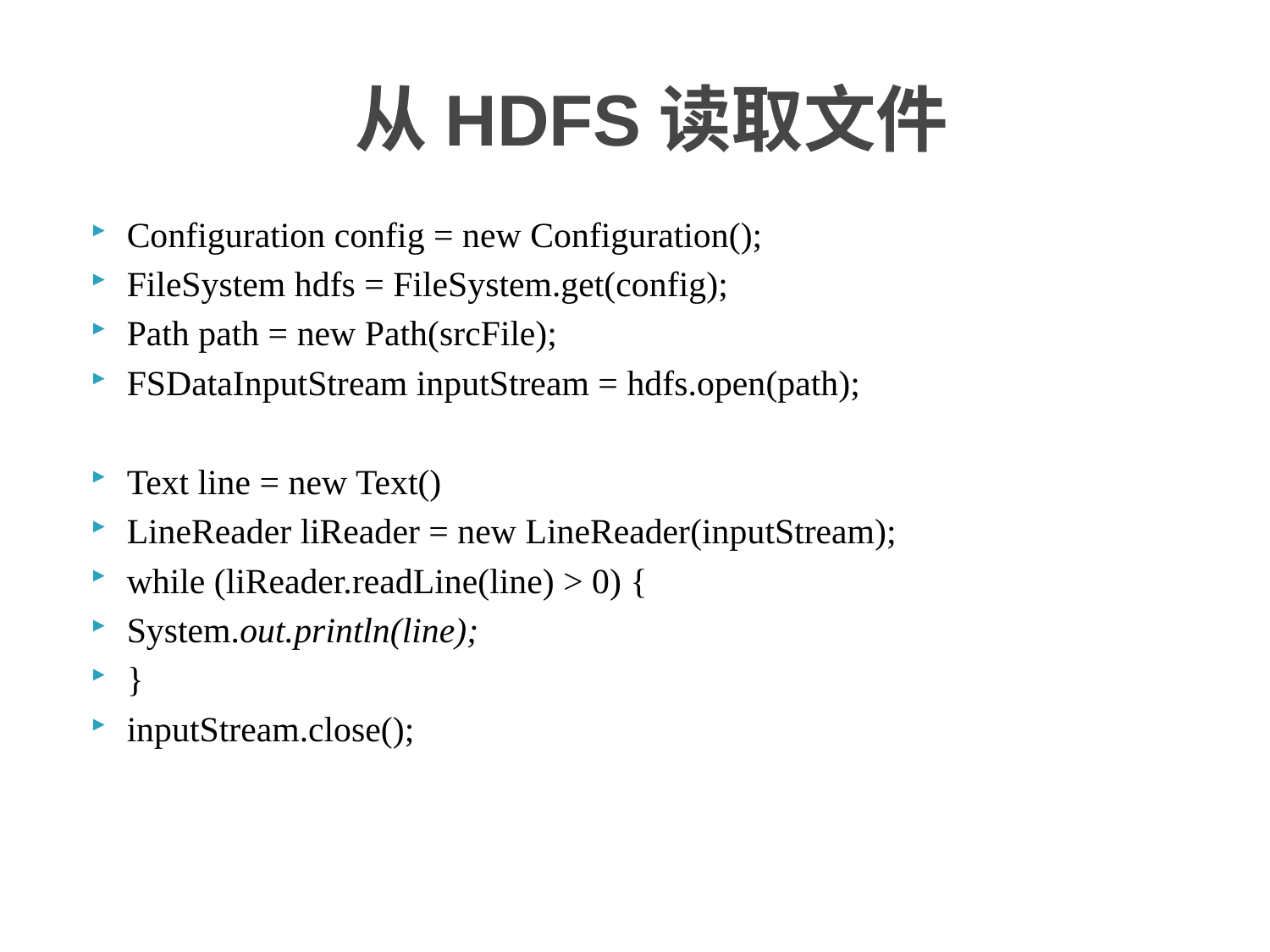

# 从HDFS读取文件
Configuration config = new Configuration();
FileSystem hdfs = FileSystem.get(config);
Path path = new Path(srcFile);
FSDataInputStream inputStream = hdfs.open(path);

Text line = new Text()
LineReader liReader = new LineReader(inputStream);
while (liReader.readLine(line) > 0) {
System.out.println(line);
}
inputStream.close();